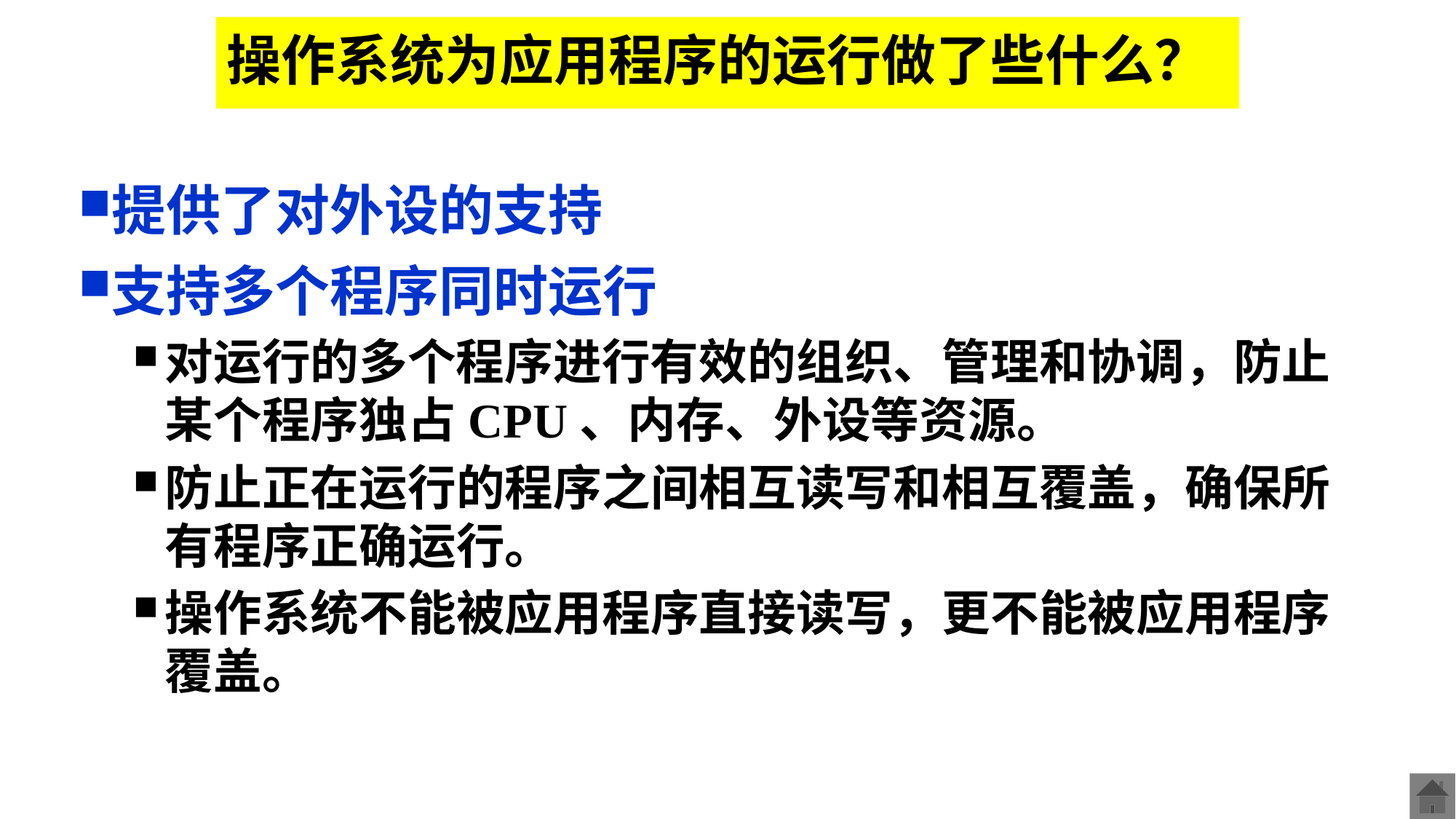

# 操作系统为应用程序的运行做了些什么？
提供了对外设的支持
支持多个程序同时运行
对运行的多个程序进行有效的组织、管理和协调，防止某个程序独占CPU、内存、外设等资源。
防止正在运行的程序之间相互读写和相互覆盖，确保所有程序正确运行。
操作系统不能被应用程序直接读写，更不能被应用程序覆盖。